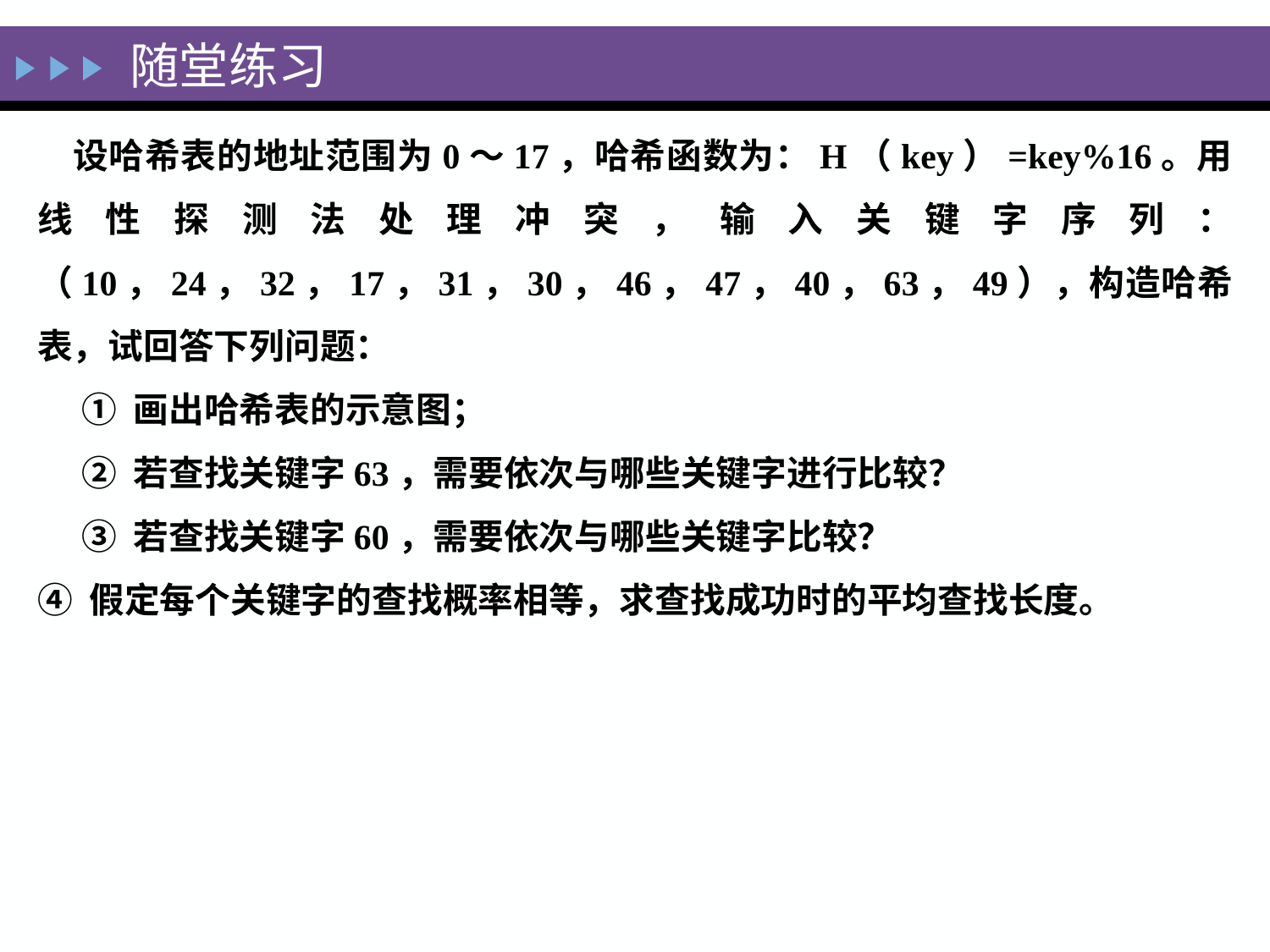

# 随堂练习
设哈希表的地址范围为0～17，哈希函数为：H（key）=key%16。用线性探测法处理冲突，输入关键字序列：（10，24，32，17，31，30，46，47，40，63，49），构造哈希表，试回答下列问题：
① 画出哈希表的示意图；
② 若查找关键字63，需要依次与哪些关键字进行比较？
③ 若查找关键字60，需要依次与哪些关键字比较？
④ 假定每个关键字的查找概率相等，求查找成功时的平均查找长度。